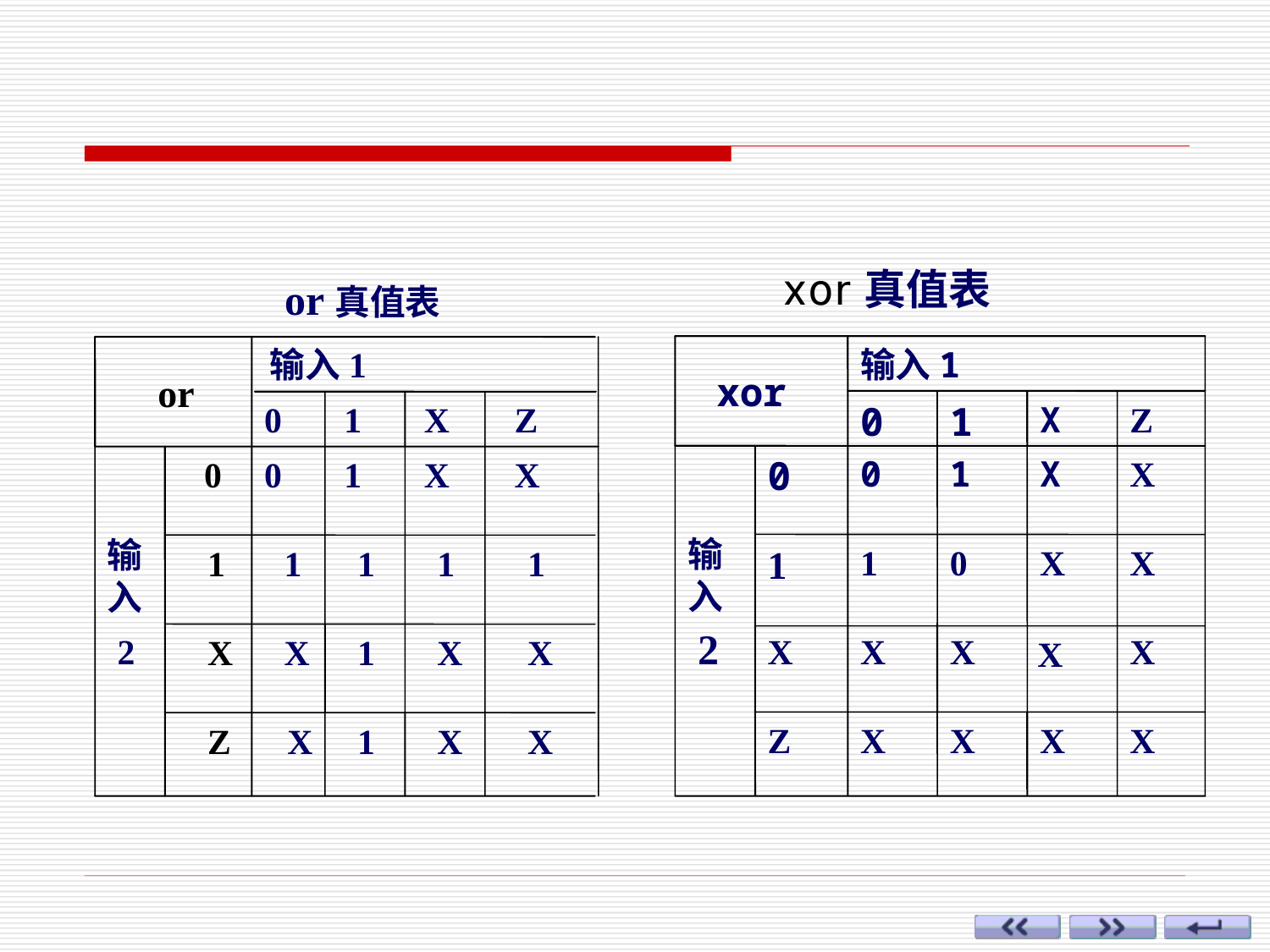

xor真值表
xor

输入1

0

1

X

Z

0

0
1
X

X
输
入
2
1

1
0
X
X
X
X
X

X

X
Z

X
X

X

X

 or真值表
or

输入1

0

1

X

Z

0
0
1

X
X
输
入
2

1
1
1
1
1

X
X

1
X
X

Z
X

1

X
X